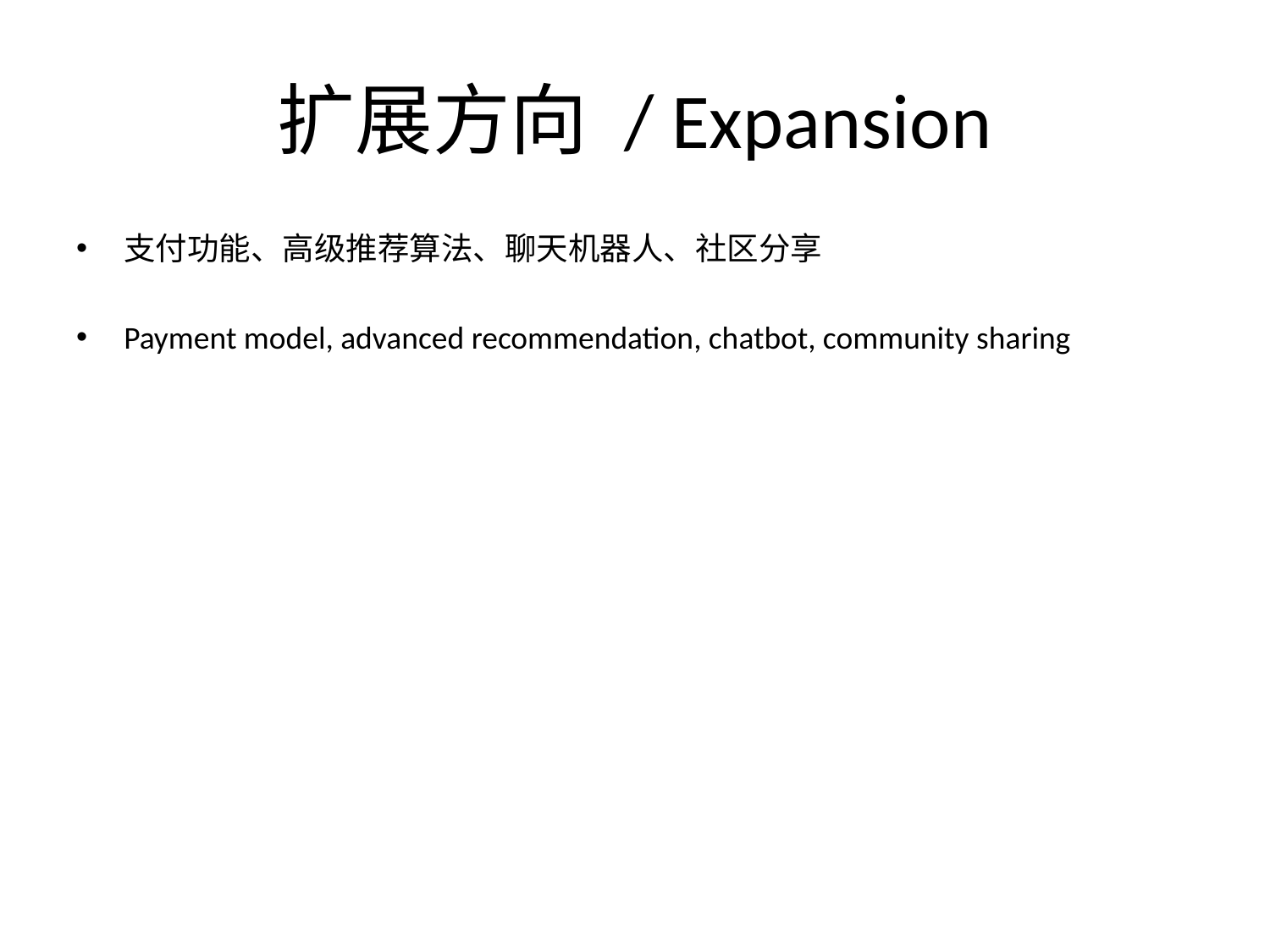

# 扩展方向 / Expansion
支付功能、高级推荐算法、聊天机器人、社区分享

Payment model, advanced recommendation, chatbot, community sharing